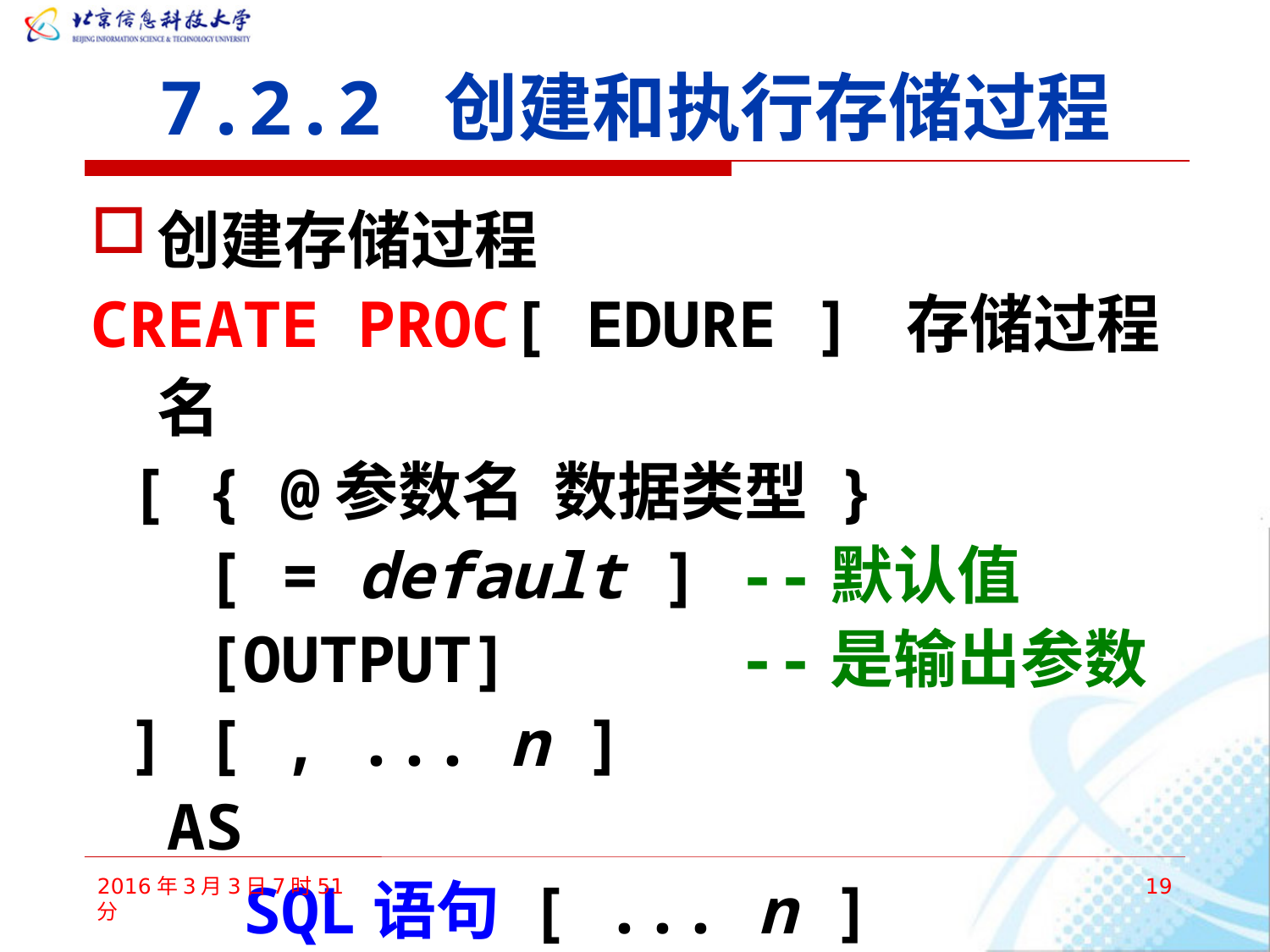

# 7.2.2 创建和执行存储过程
创建存储过程
CREATE PROC[ EDURE ] 存储过程名
 [ { @参数名  数据类型 }
   [ = default ] --默认值
   [OUTPUT]      --是输出参数
 ] [ , ... n ]
  AS
    SQL语句 [ ... n ]
2016年3月3日7时51分
19